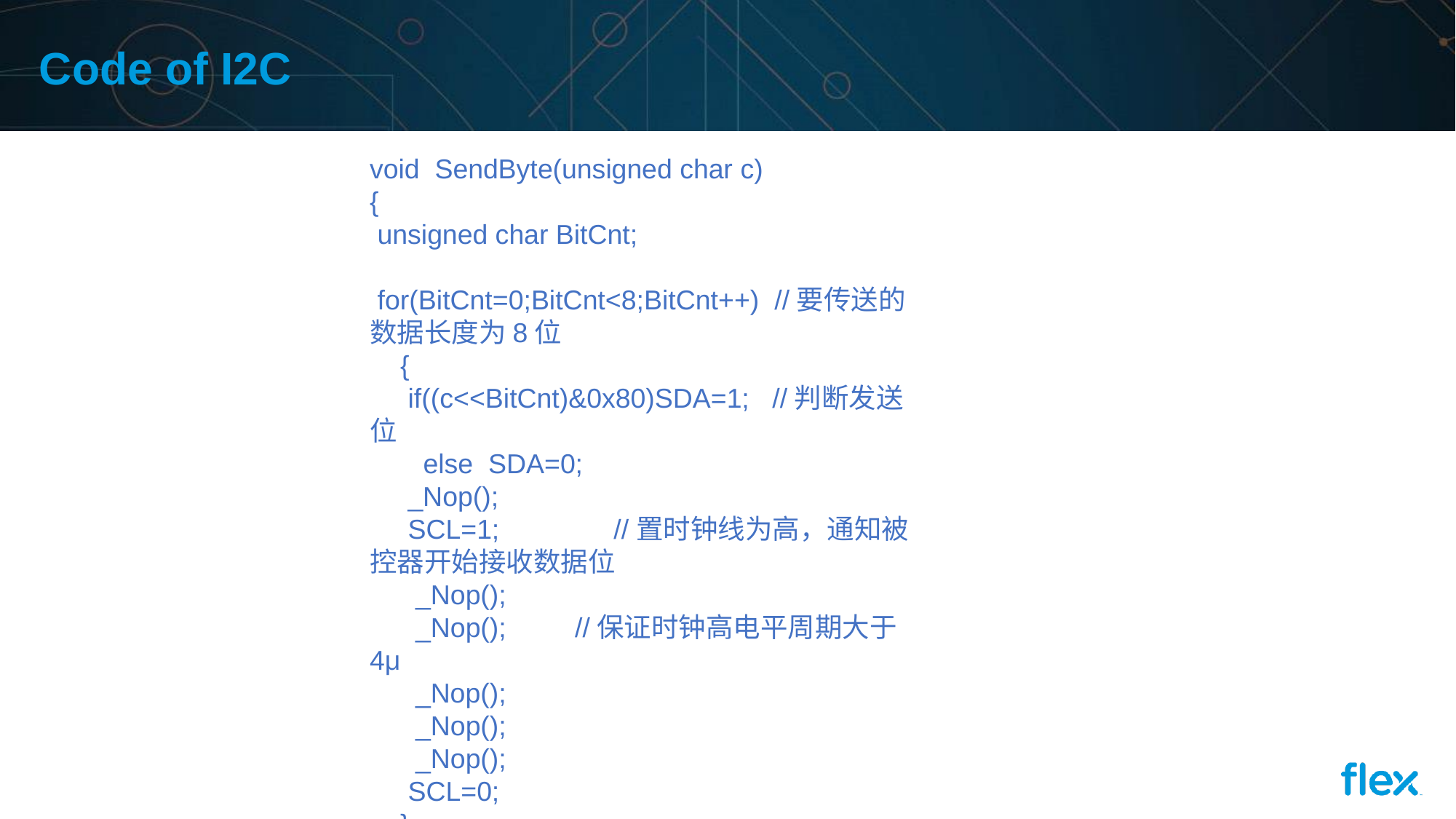

# Code of I2C
void  SendByte(unsigned char c)
{
 unsigned char BitCnt;

 for(BitCnt=0;BitCnt<8;BitCnt++)  //要传送的数据长度为8位
    {
     if((c<<BitCnt)&0x80)SDA=1;   //判断发送位
       else  SDA=0;
     _Nop();
     SCL=1;               //置时钟线为高，通知被控器开始接收数据位
      _Nop();
      _Nop();         //保证时钟高电平周期大于4μ
      _Nop();
      _Nop();
      _Nop();
     SCL=0;
    }